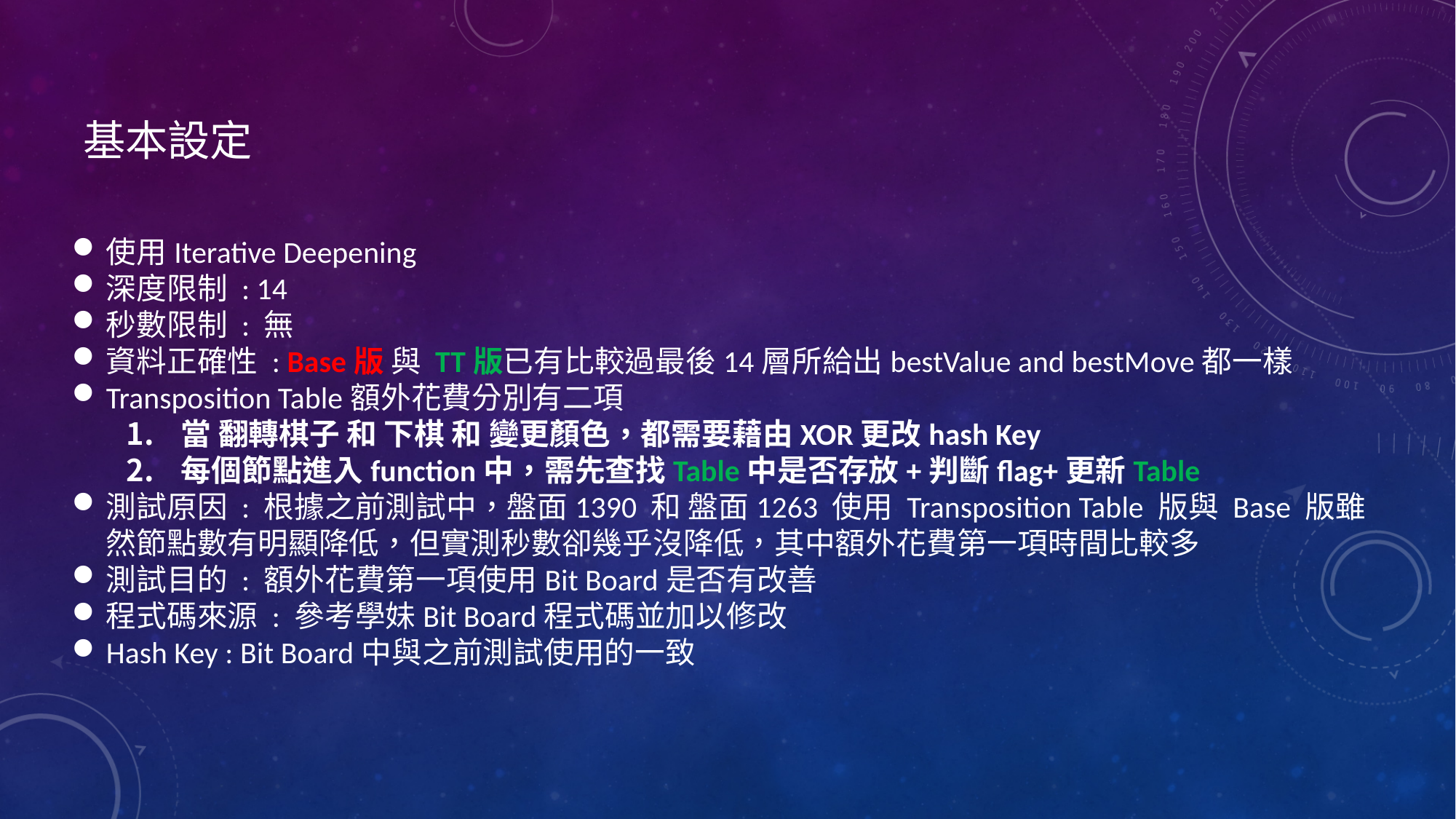

基本設定
使用Iterative Deepening
深度限制 : 14
秒數限制 : 無
資料正確性 : Base版 與 TT版已有比較過最後14層所給出bestValue and bestMove都一樣
Transposition Table額外花費分別有二項
當 翻轉棋子 和 下棋 和 變更顏色，都需要藉由XOR更改hash Key
每個節點進入function中，需先查找Table中是否存放+判斷flag+更新Table
測試原因 : 根據之前測試中，盤面1390 和 盤面1263 使用 Transposition Table 版與 Base 版雖然節點數有明顯降低，但實測秒數卻幾乎沒降低，其中額外花費第一項時間比較多
測試目的 : 額外花費第一項使用Bit Board是否有改善
程式碼來源 : 參考學妹Bit Board程式碼並加以修改
Hash Key : Bit Board中與之前測試使用的一致